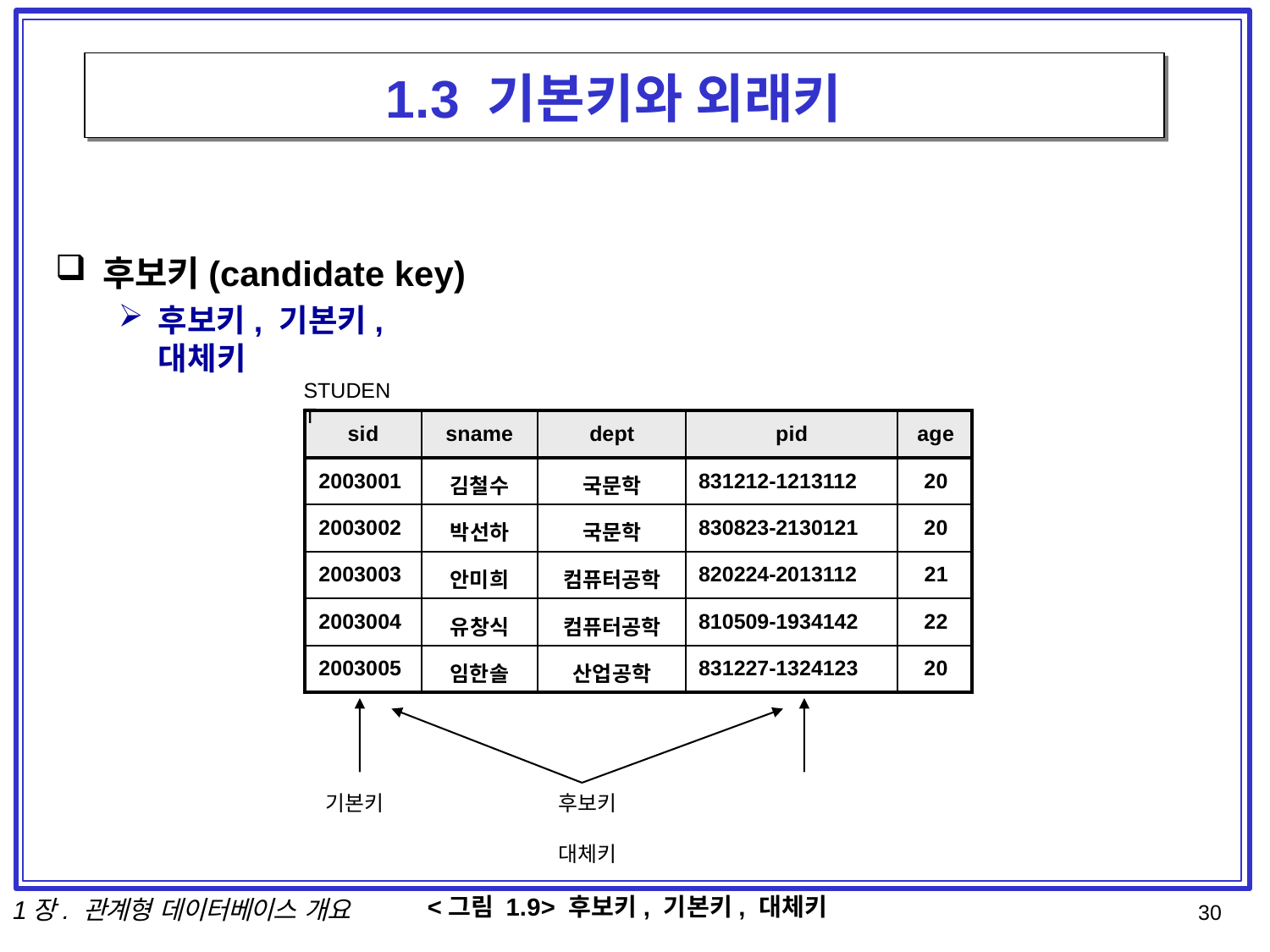

# 1.3 기본키와 외래키
후보키(candidate key)
후보키, 기본키, 대체키
STUDENT
| sid | sname | dept | pid | age |
| --- | --- | --- | --- | --- |
| 2003001 | 김철수 | 국문학 | 831212-1213112 | 20 |
| 2003002 | 박선하 | 국문학 | 830823-2130121 | 20 |
| 2003003 | 안미희 | 컴퓨터공학 | 820224-2013112 | 21 |
| 2003004 | 유창식 | 컴퓨터공학 | 810509-1934142 | 22 |
| 2003005 | 임한솔 | 산업공학 | 831227-1324123 | 20 |

기본키
후보키	대체키

<그림 1.9> 후보키, 기본키, 대체키
1장. 관계형 데이터베이스 개요
30